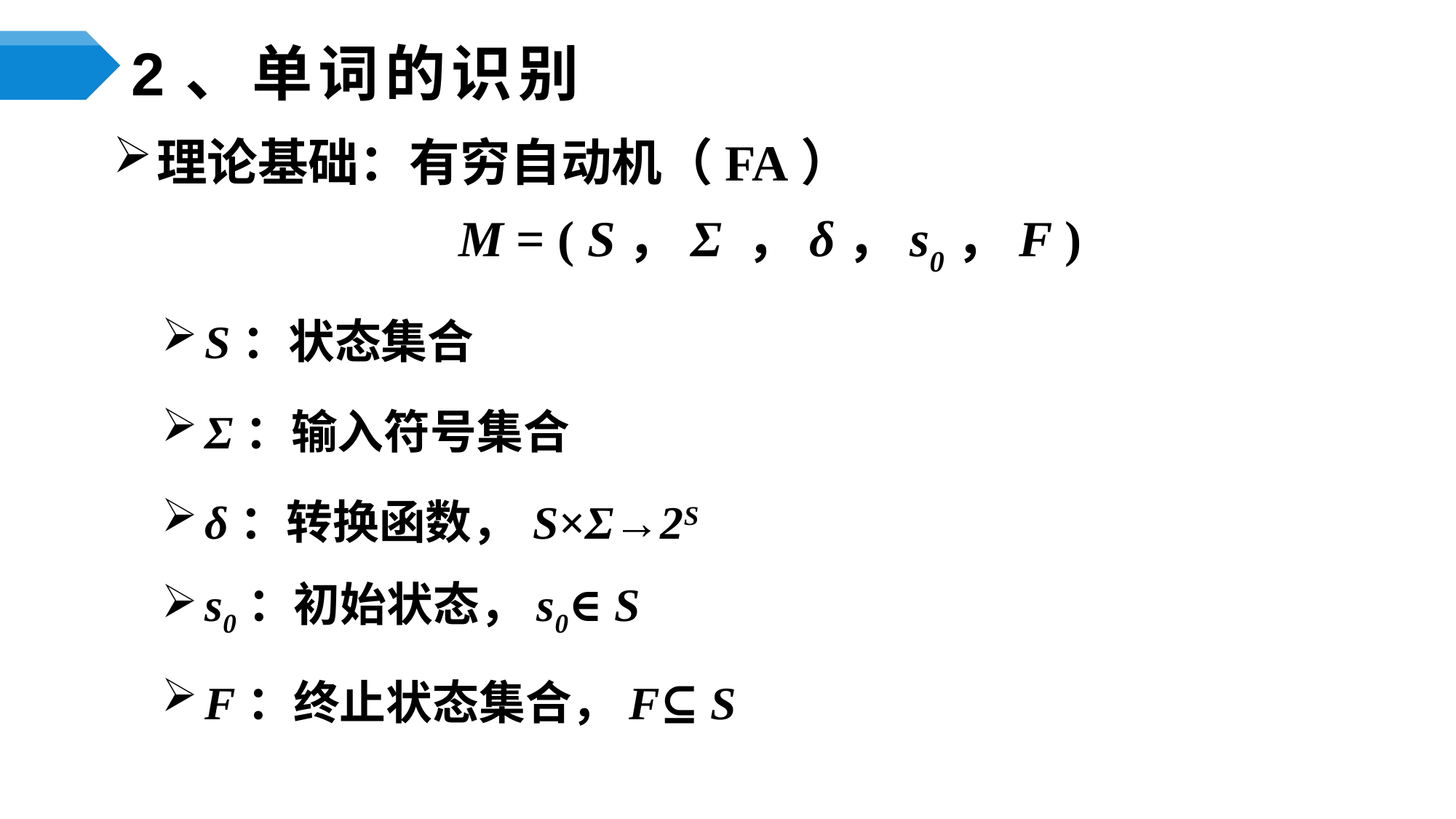

# 2、单词的识别
理论基础：有穷自动机（FA）
M = ( S，Σ ，δ，s0，F )
S：状态集合
Σ：输入符号集合
δ：转换函数， S×Σ→2S
s0：初始状态，s0∈ S
F：终止状态集合，F⊆ S